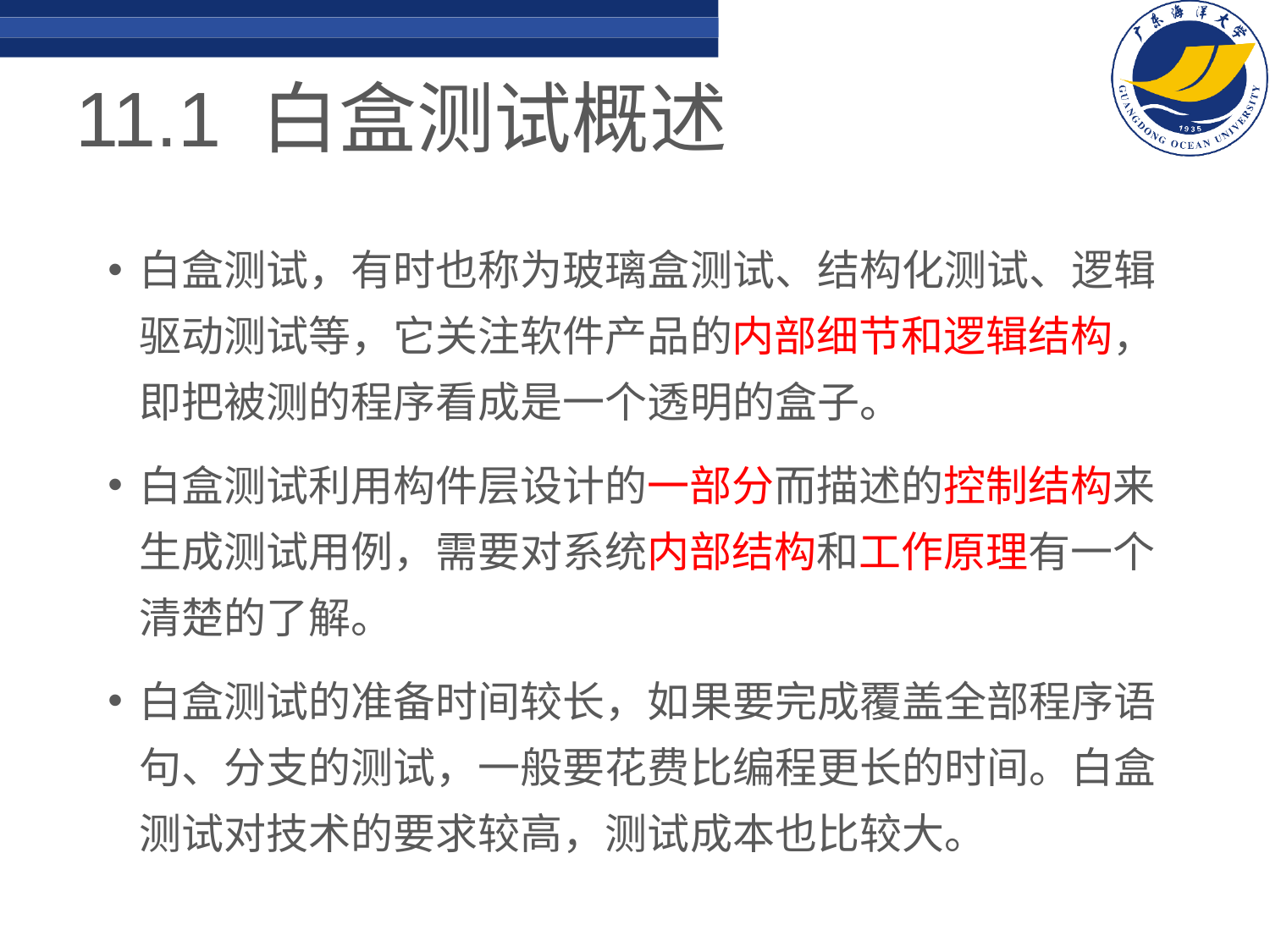

# 11.1 白盒测试概述
白盒测试，有时也称为玻璃盒测试、结构化测试、逻辑驱动测试等，它关注软件产品的内部细节和逻辑结构，即把被测的程序看成是一个透明的盒子。
白盒测试利用构件层设计的一部分而描述的控制结构来生成测试用例，需要对系统内部结构和工作原理有一个清楚的了解。
白盒测试的准备时间较长，如果要完成覆盖全部程序语句、分支的测试，一般要花费比编程更长的时间。白盒测试对技术的要求较高，测试成本也比较大。